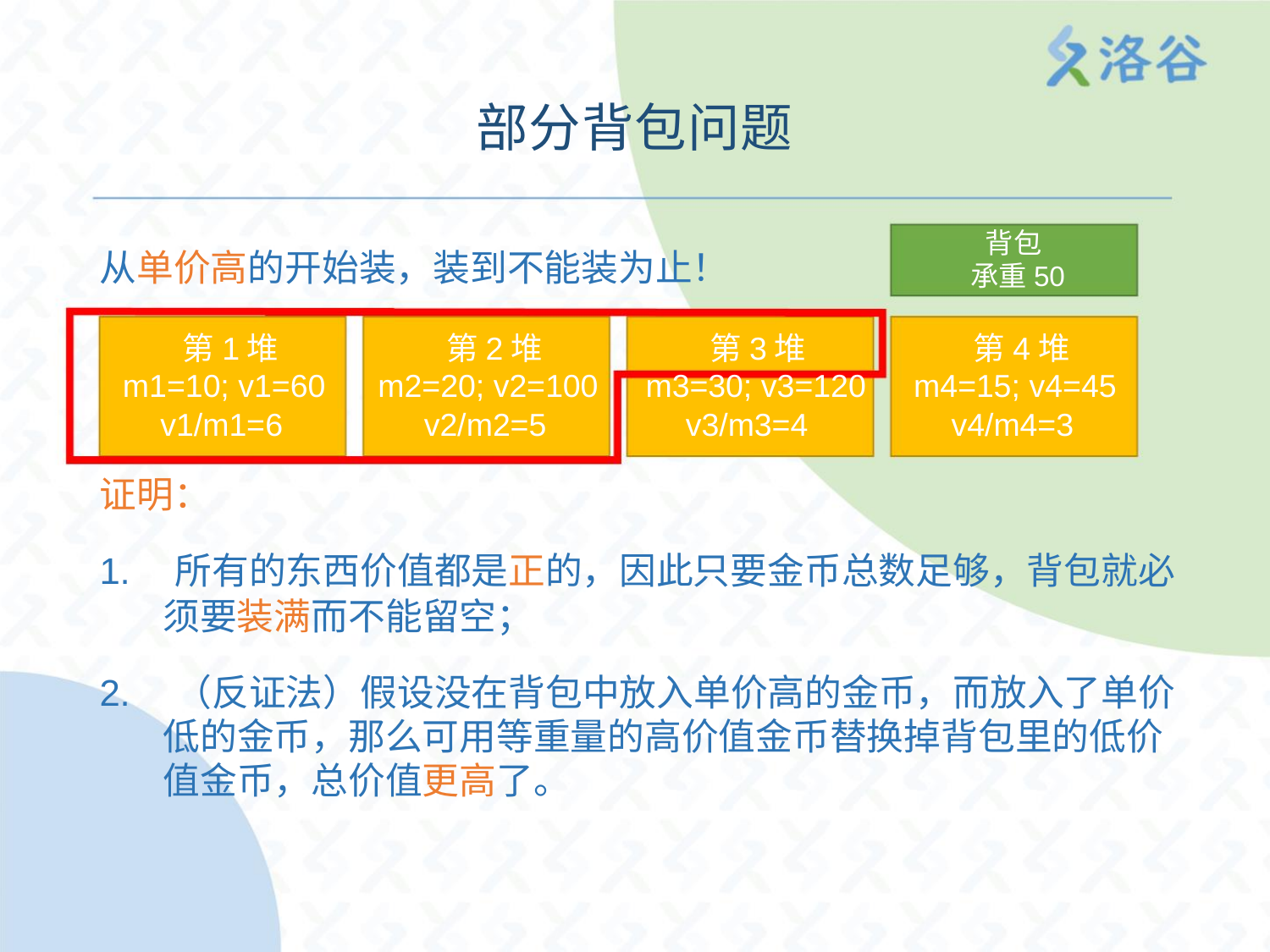

部分背包问题
背包
承重50
从单价高的开始装，装到不能装为止！
第1堆
m1=10; v1=60
v1/m1=6
第2堆
m2=20; v2=100 m3=30; v3=120
v2/m2=5 v3/m3=4
第3堆
第4堆
m4=15; v4=45
v4/m4=3
证明：
1. 所有的东西价值都是正的，因此只要金币总数足够，背包就必
须要装满而不能留空；
2. （反证法）假设没在背包中放入单价高的金币，而放入了单价
低的金币，那么可用等重量的高价值金币替换掉背包里的低价
值金币，总价值更高了。